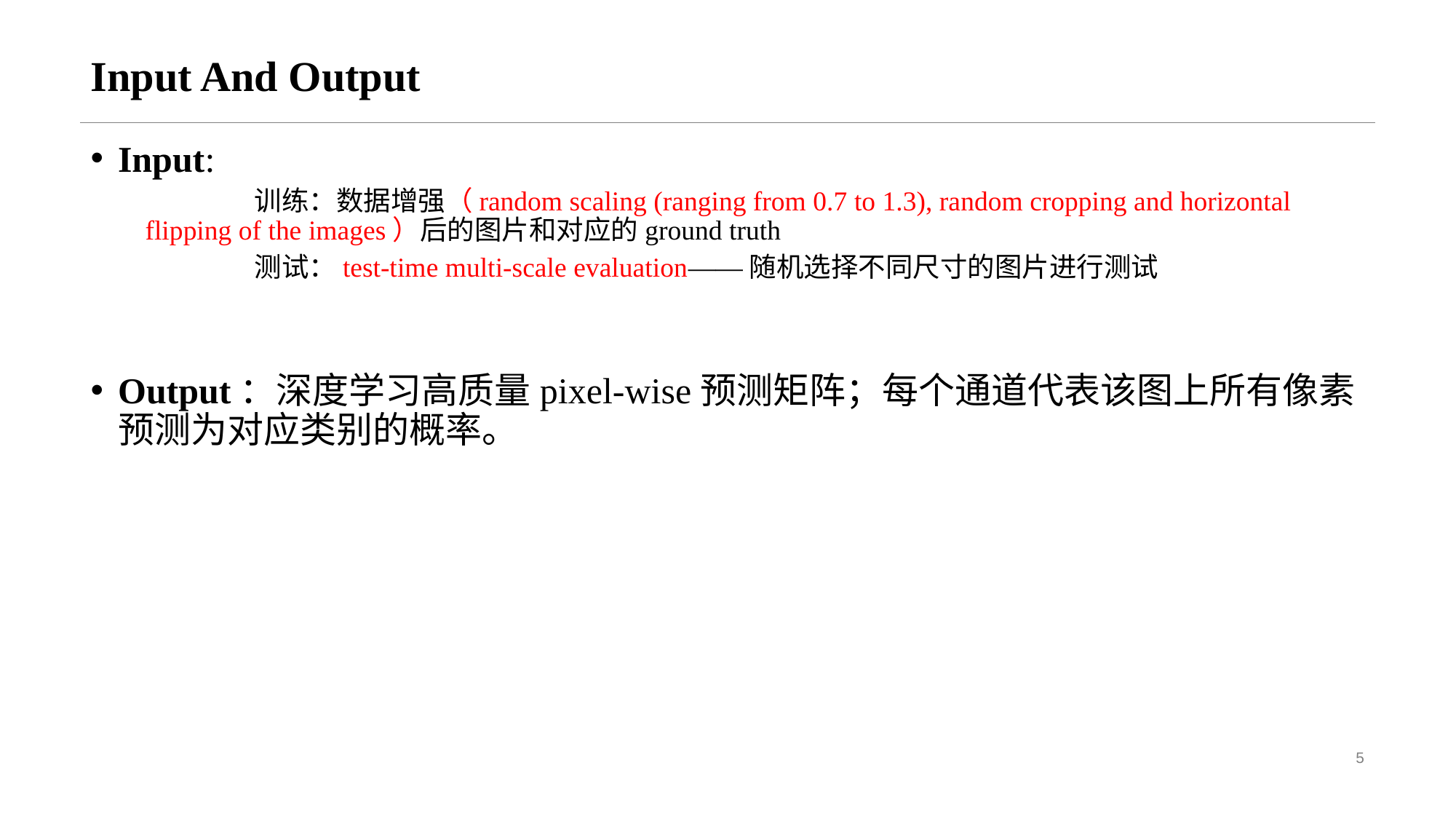

# Input And Output
Input:
	训练：数据增强（random scaling (ranging from 0.7 to 1.3), random cropping and horizontal flipping of the images）后的图片和对应的ground truth
	测试：test-time multi-scale evaluation——随机选择不同尺寸的图片进行测试

Output：深度学习高质量pixel-wise预测矩阵；每个通道代表该图上所有像素预测为对应类别的概率。

5